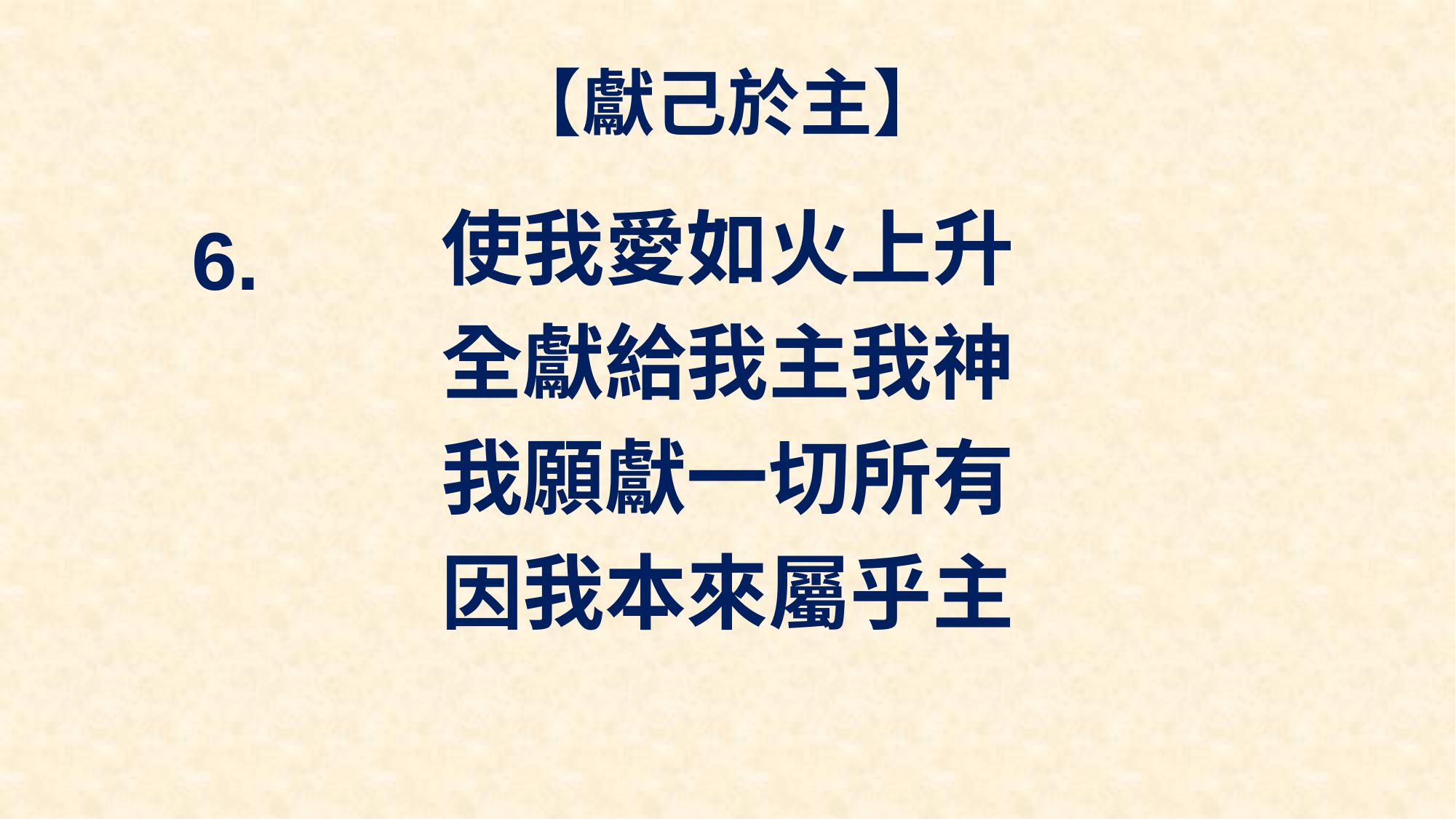

# 【獻己於主】
使我愛如火上升
全獻給我主我神
我願獻一切所有
因我本來屬乎主
6.